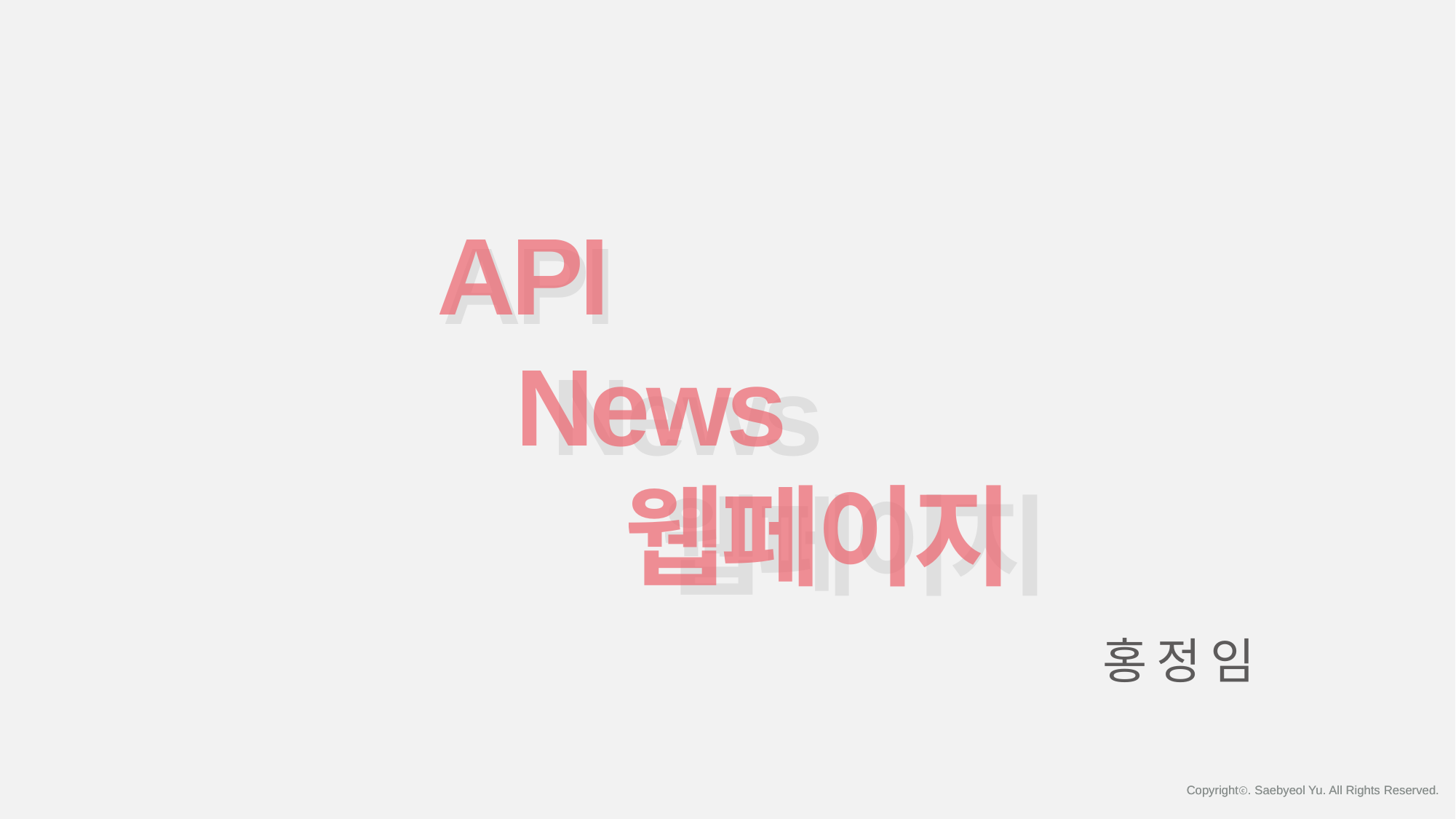

API
	News
		웹페이지
API
	News
		웹페이지
홍 정 임
Copyrightⓒ. Saebyeol Yu. All Rights Reserved.